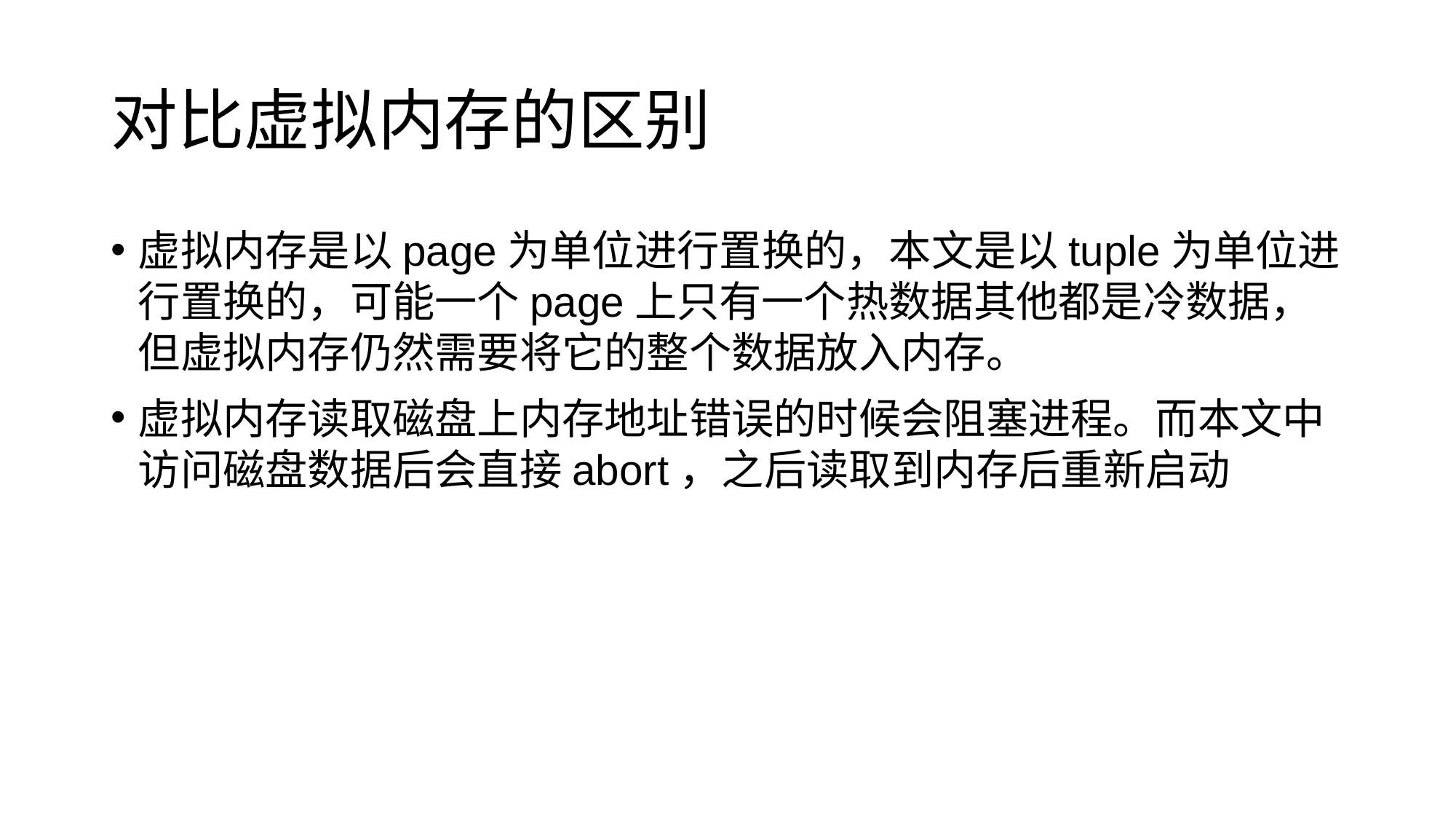

# 对比虚拟内存的区别
虚拟内存是以page为单位进行置换的，本文是以tuple为单位进行置换的，可能一个page上只有一个热数据其他都是冷数据，但虚拟内存仍然需要将它的整个数据放入内存。
虚拟内存读取磁盘上内存地址错误的时候会阻塞进程。而本文中访问磁盘数据后会直接abort，之后读取到内存后重新启动